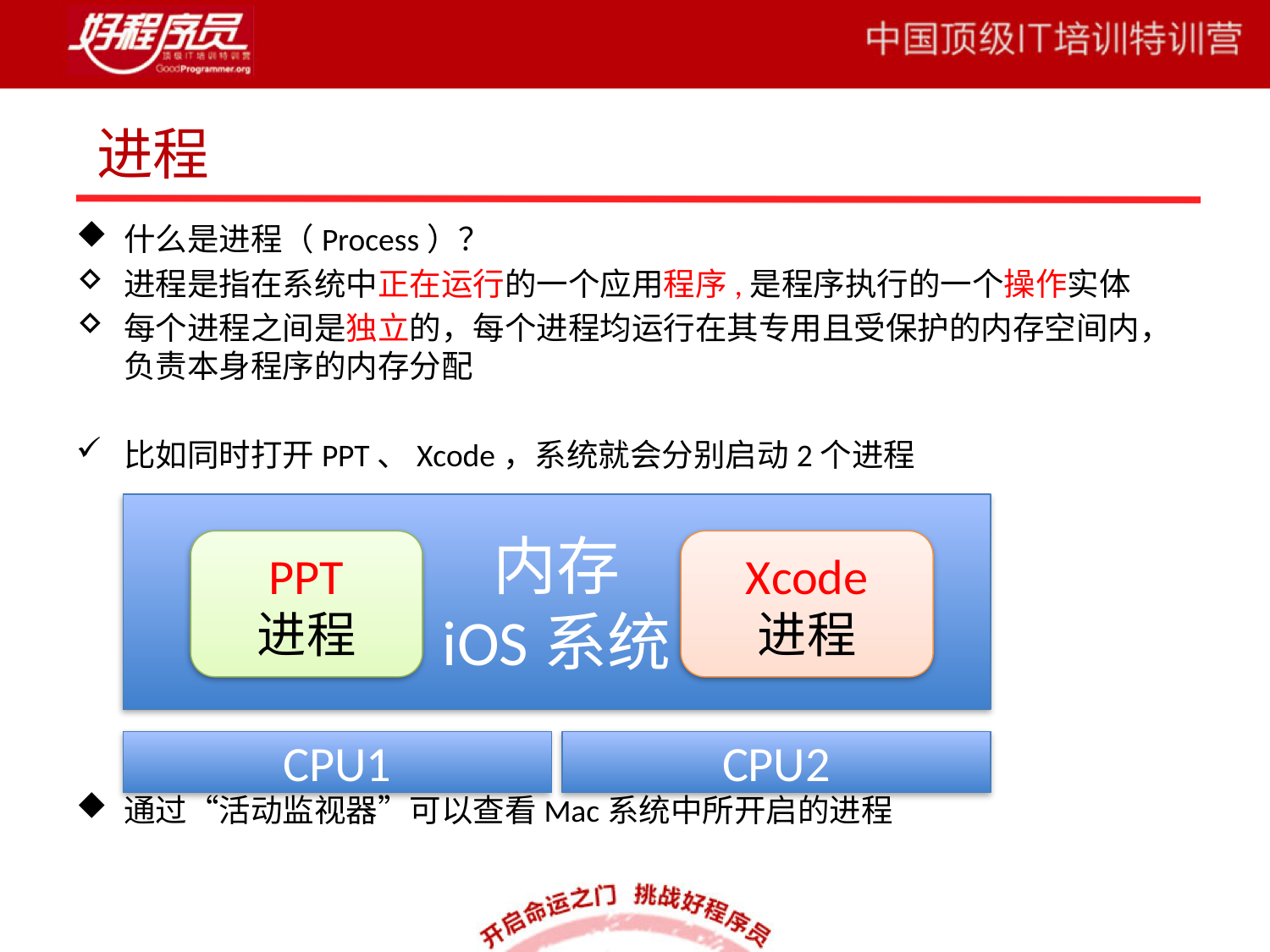

进程
什么是进程（Process）？
进程是指在系统中正在运行的一个应用程序,是程序执行的一个操作实体
每个进程之间是独立的，每个进程均运行在其专用且受保护的内存空间内，负责本身程序的内存分配

比如同时打开PPT、Xcode，系统就会分别启动2个进程

通过“活动监视器”可以查看Mac系统中所开启的进程
内存
iOS系统
PPT
进程
Xcode
进程
CPU1
CPU2